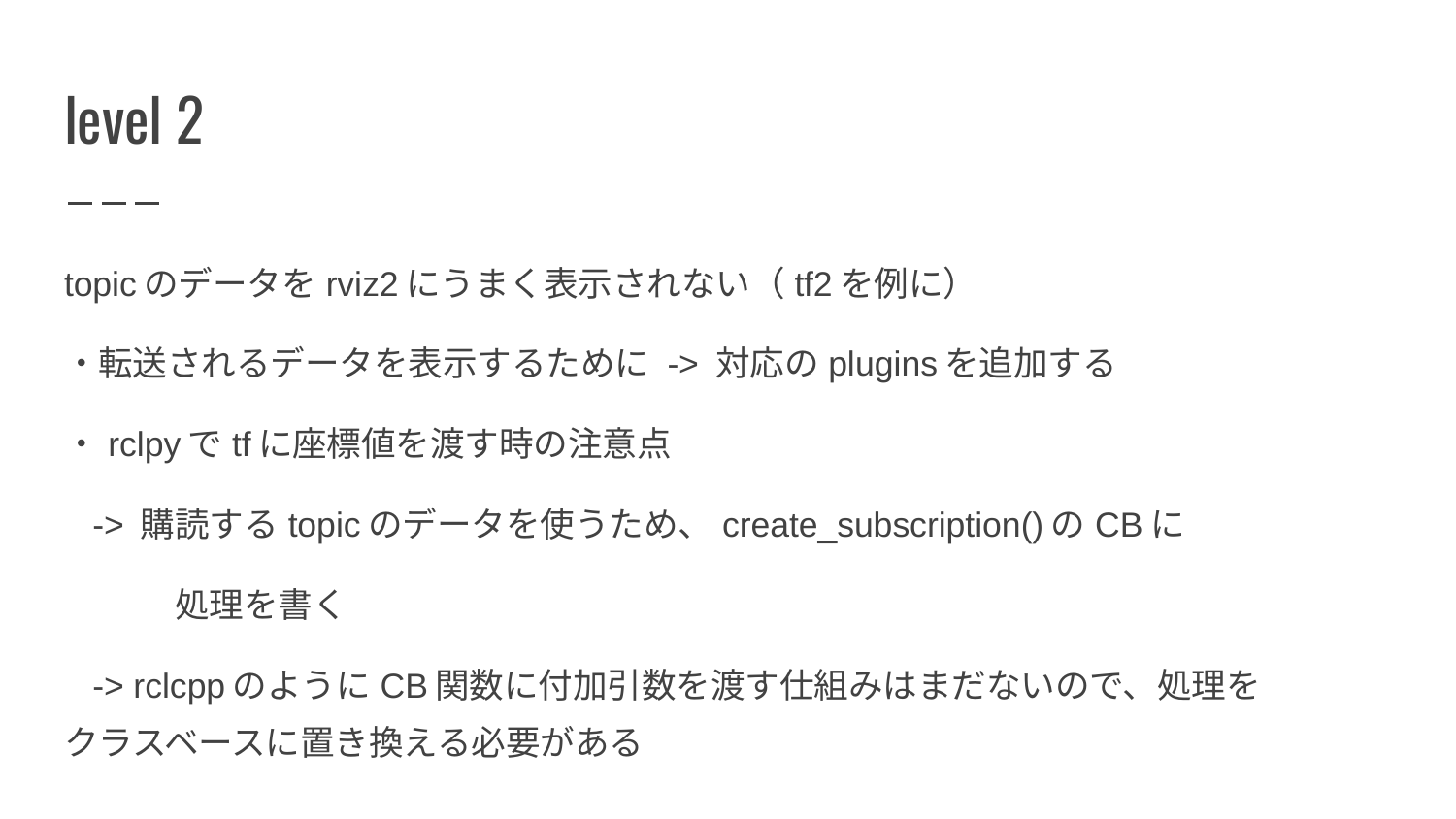

# level 2
topicのデータをrviz2にうまく表示されない（tf2を例に）
・転送されるデータを表示するために -> 対応のpluginsを追加する
・rclpyでtfに座標値を渡す時の注意点
   -> 購読するtopicのデータを使うため、create_subscription()のCBに
　　　 処理を書く
   -> rclcppのようにCB関数に付加引数を渡す仕組みはまだないので、処理を　　　 クラスベースに置き換える必要がある